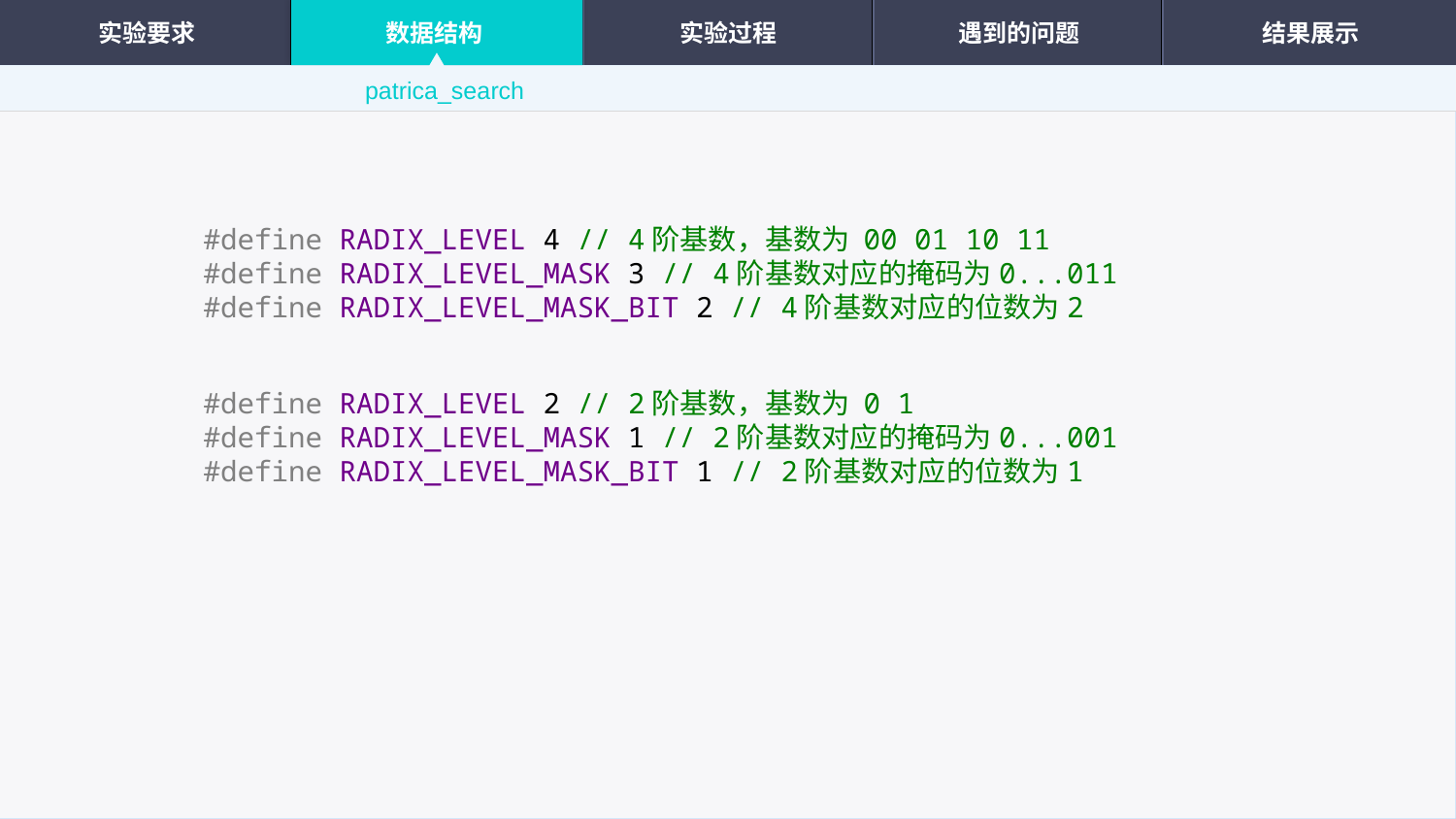

实验要求
数据结构
实验过程
遇到的问题
结果展示
patrica_search
#define RADIX_LEVEL 4 // 4阶基数，基数为 00 01 10 11
#define RADIX_LEVEL_MASK 3 // 4阶基数对应的掩码为0...011
#define RADIX_LEVEL_MASK_BIT 2 // 4阶基数对应的位数为2
#define RADIX_LEVEL 2 // 2阶基数，基数为 0 1
#define RADIX_LEVEL_MASK 1 // 2阶基数对应的掩码为0...001
#define RADIX_LEVEL_MASK_BIT 1 // 2阶基数对应的位数为1